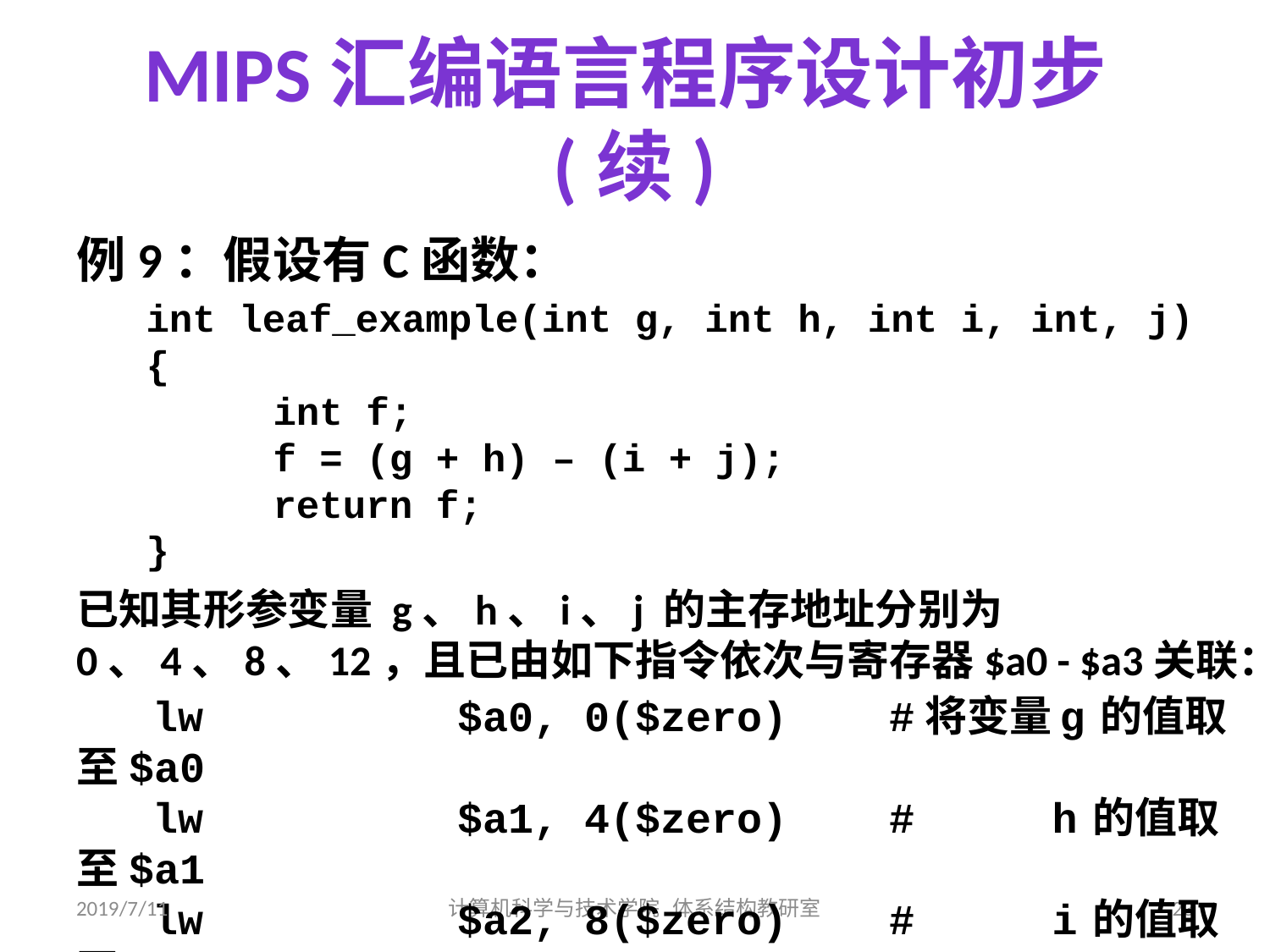

# MIPS汇编语言程序设计初步(续)
例9：假设有C函数：
   int leaf_example(int g, int h, int i, int, j)
   {
	   int f;
	   f = (g + h) – (i + j);
	   return f;
   }
已知其形参变量 g、h、i、j 的主存地址分别为 0、4、8、12，且已由如下指令依次与寄存器$a0 - $a3关联：
   lw		$a0, 0($zero)	  #将变量 g 的值取至$a0
   lw		$a1, 4($zero)	  #      h 的值取至$a1
   lw		$a2, 8($zero)	  #      i 的值取至$a2
   lw		$a3, 12($zero)	  #      j 的值取至$a3
2019/7/11
计算机科学与技术学院  体系结构教研室
23